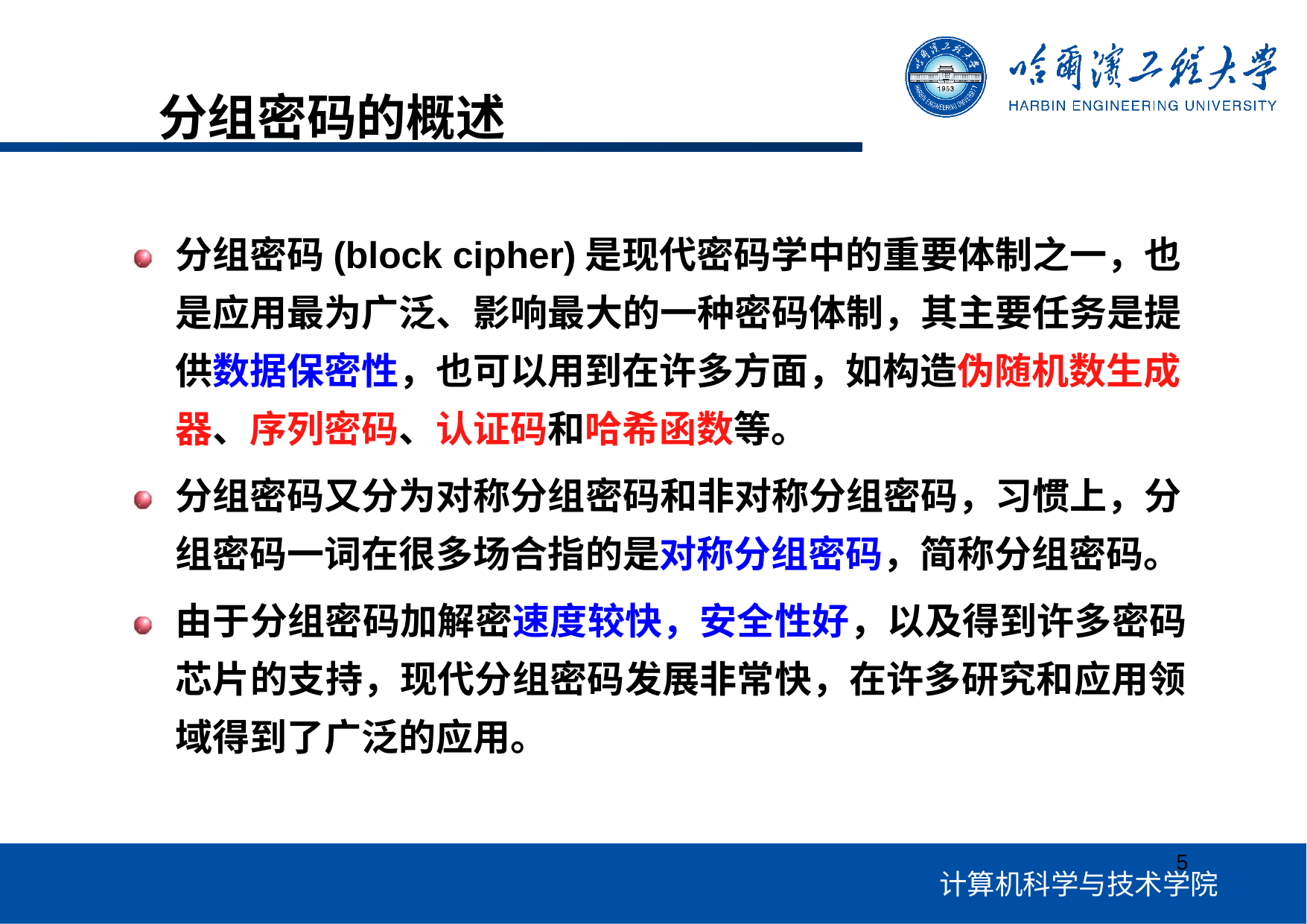

# 分组密码的概述
分组密码(block cipher)是现代密码学中的重要体制之一，也 是应用最为广泛、影响最大的一种密码体制，其主要任务是提 供数据保密性，也可以用到在许多方面，如构造伪随机数生成 器、序列密码、认证码和哈希函数等。
分组密码又分为对称分组密码和非对称分组密码，习惯上，分 组密码一词在很多场合指的是对称分组密码，简称分组密码。
由于分组密码加解密速度较快，安全性好，以及得到许多密码 芯片的支持，现代分组密码发展非常快，在许多研究和应用领 域得到了广泛的应用。

5